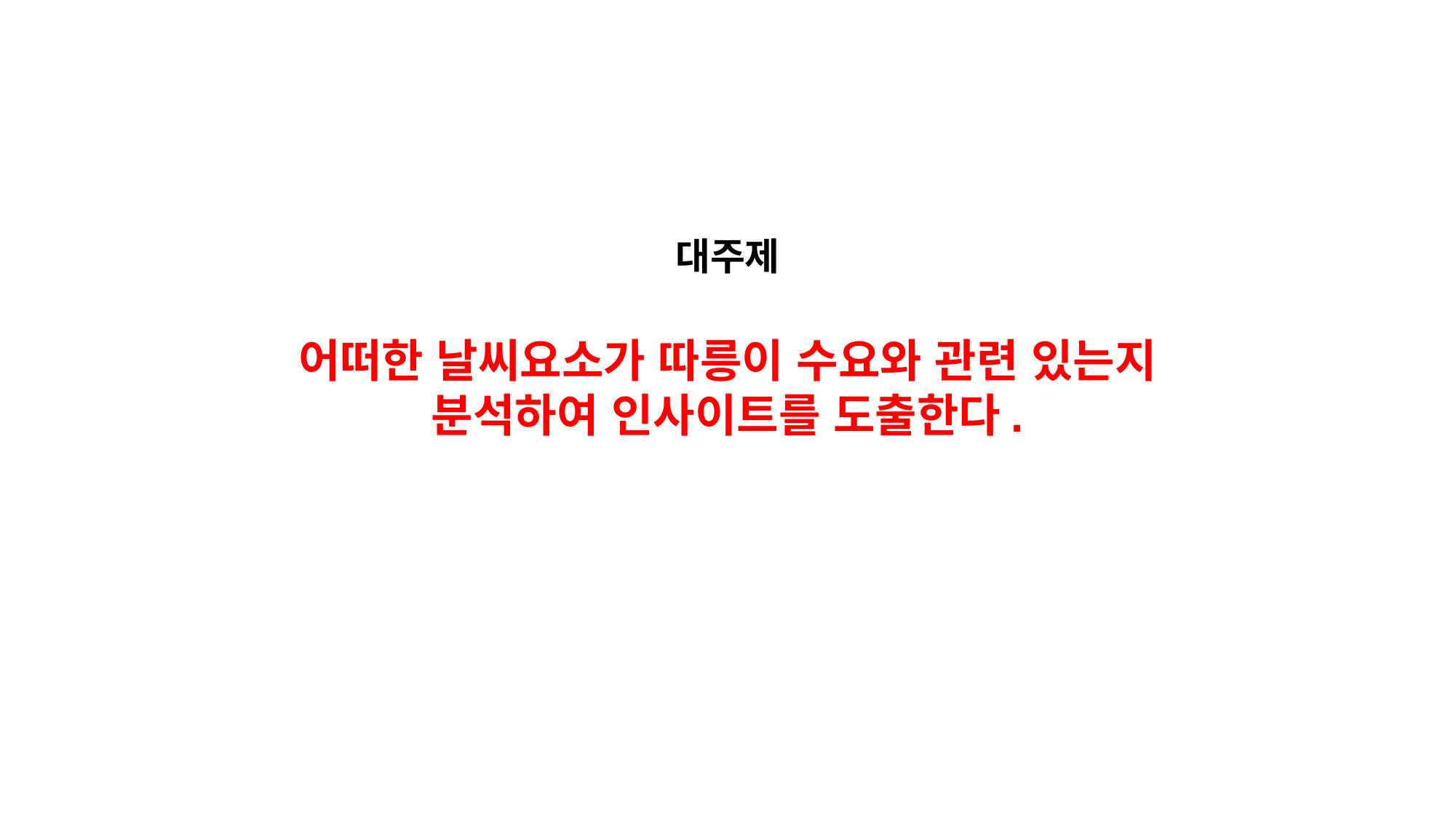

대주제

어떠한 날씨요소가 따릉이 수요와 관련 있는지 분석하여 인사이트를 도출한다.